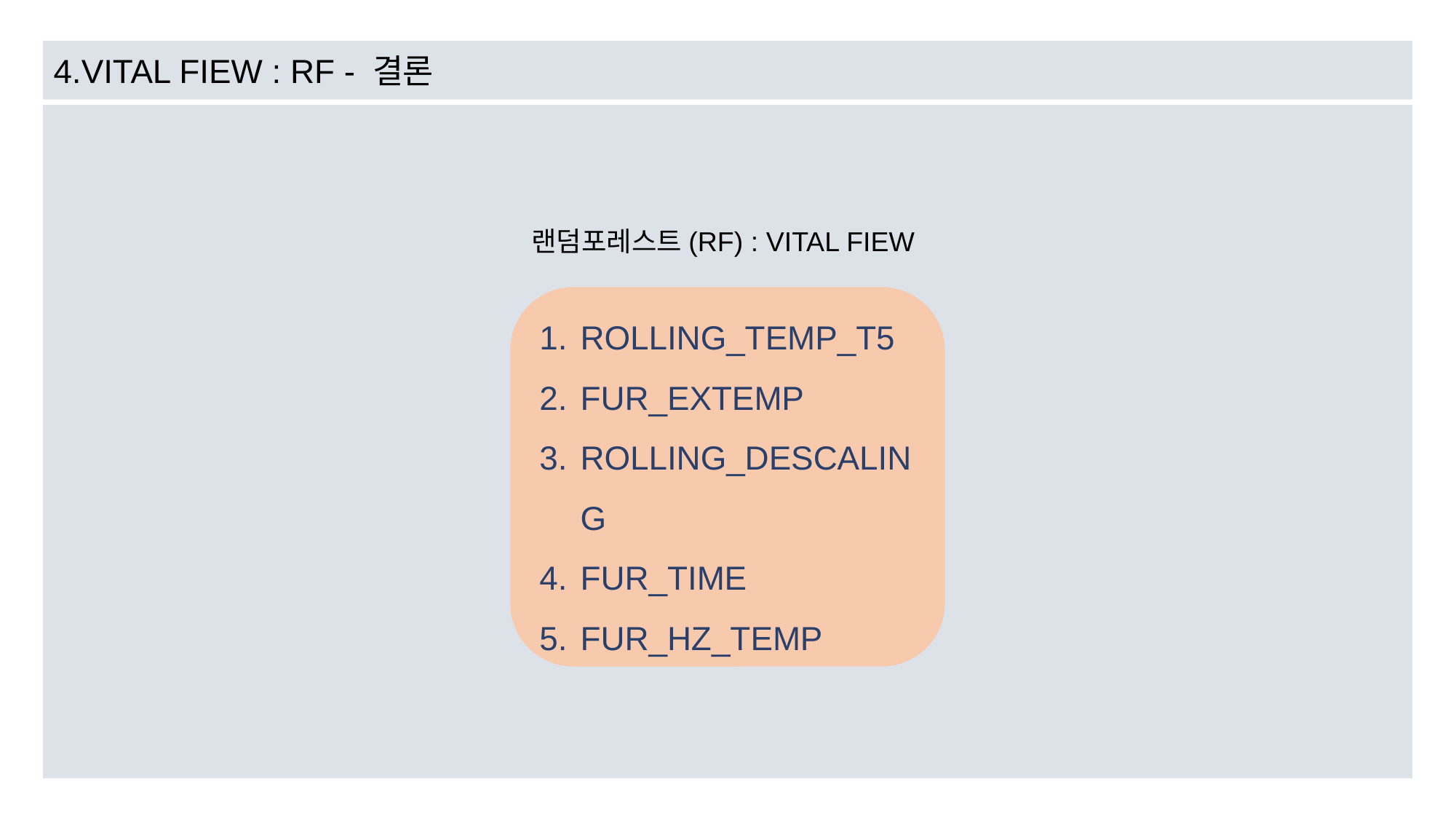

4.VITAL FIEW : RF - 결론

랜덤포레스트(RF) : VITAL FIEW
ROLLING_TEMP_T5
FUR_EXTEMP
ROLLING_DESCALING
FUR_TIME
FUR_HZ_TEMP